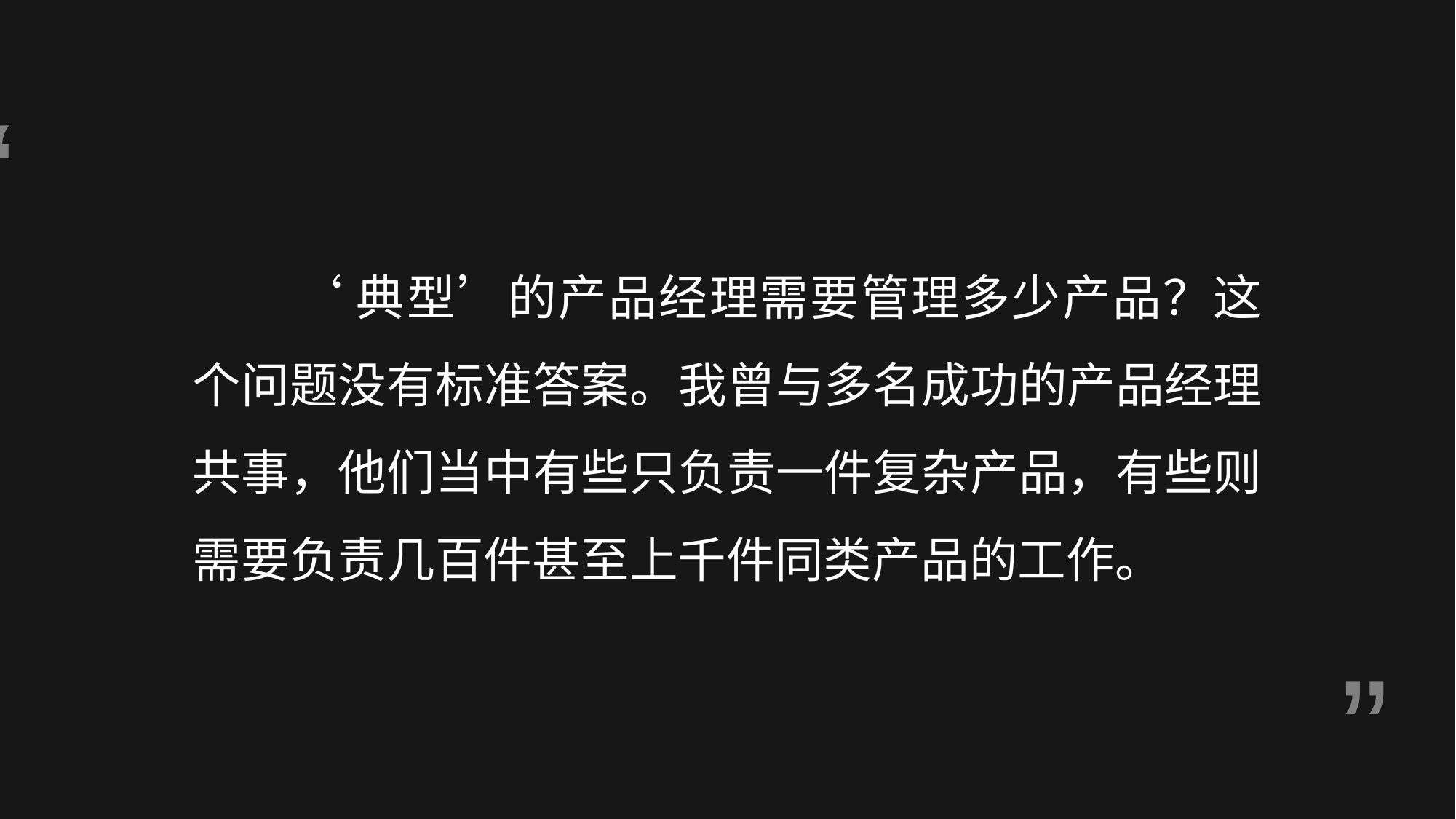

“
‘典型’的产品经理需要管理多少产品？这个问题没有标准答案。我曾与多名成功的产品经理共事，他们当中有些只负责一件复杂产品，有些则需要负责几百件甚至上千件同类产品的工作。
”